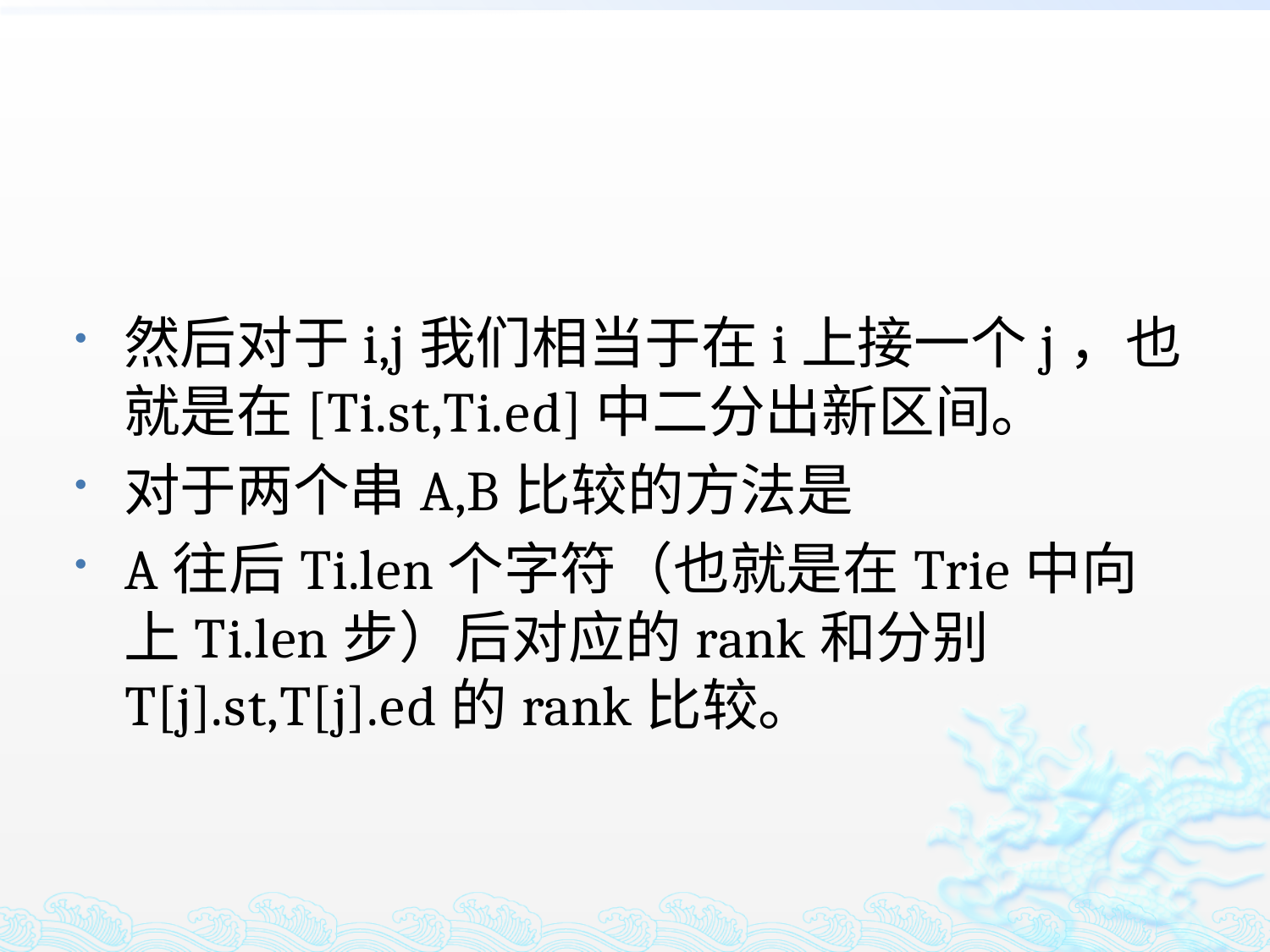

#

然后对于i,j我们相当于在i上接一个j，也就是在[Ti.st,Ti.ed]中二分出新区间。
对于两个串A,B比较的方法是
A往后Ti.len个字符（也就是在Trie中向上Ti.len步）后对应的rank和分别T[j].st,T[j].ed的rank比较。